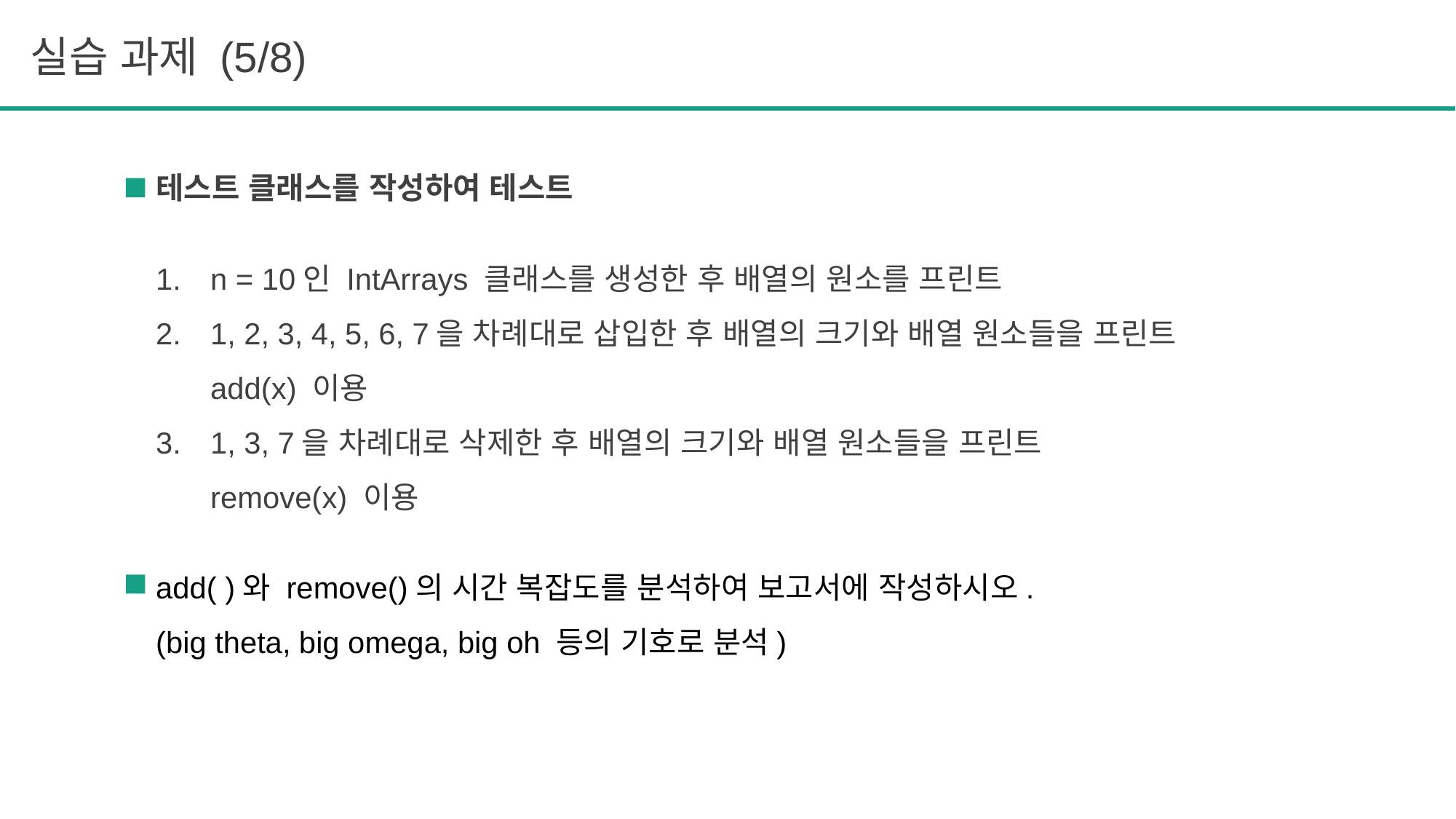

실습 과제 (5/8)
테스트 클래스를 작성하여 테스트

n = 10인 IntArrays 클래스를 생성한 후 배열의 원소를 프린트
1, 2, 3, 4, 5, 6, 7을 차례대로 삽입한 후 배열의 크기와 배열 원소들을 프린트
add(x) 이용
1, 3, 7을 차례대로 삭제한 후 배열의 크기와 배열 원소들을 프린트
remove(x) 이용

add( )와 remove()의 시간 복잡도를 분석하여 보고서에 작성하시오.
(big theta, big omega, big oh 등의 기호로 분석)